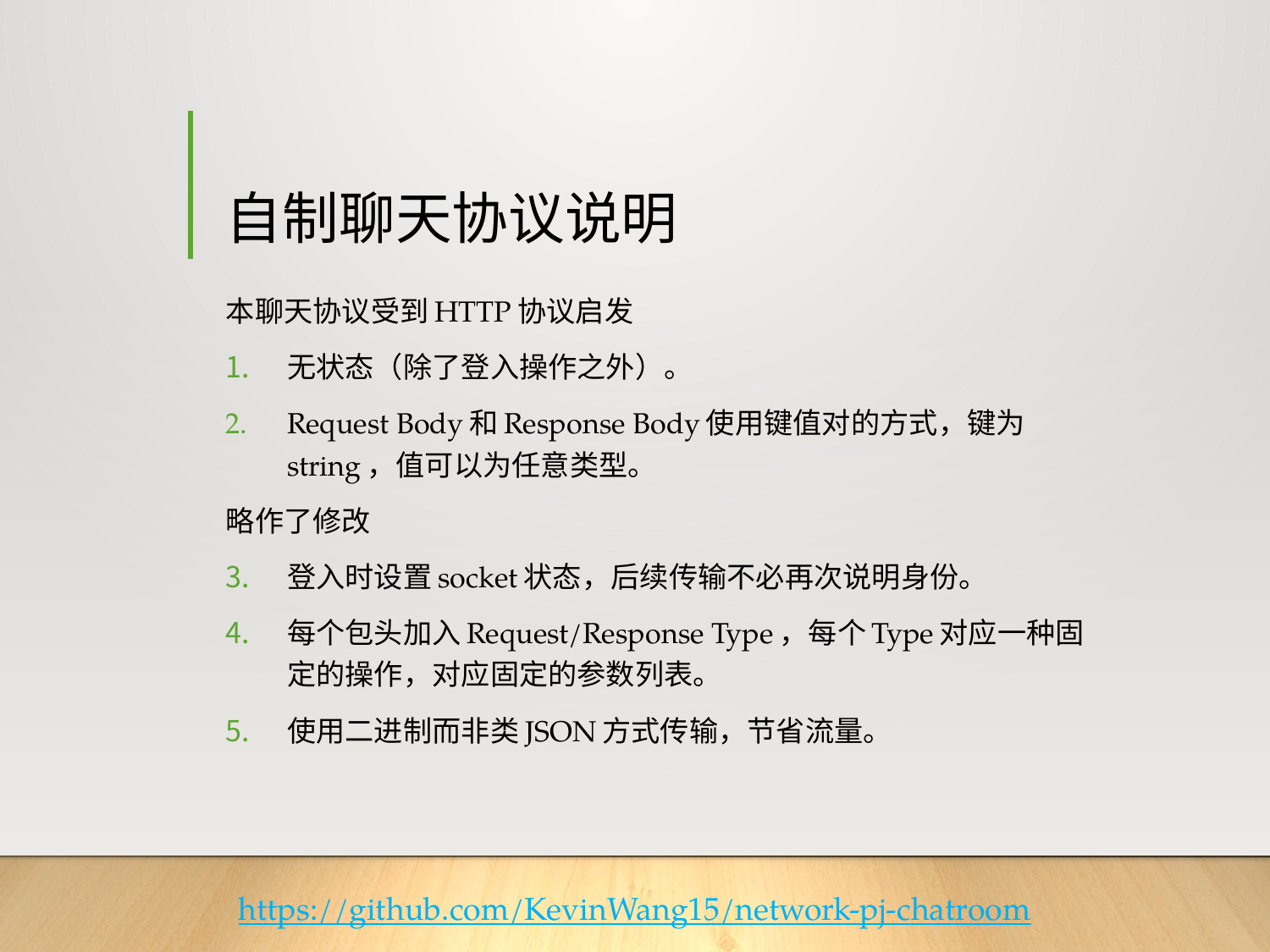

# 自制聊天协议说明
本聊天协议受到HTTP协议启发
无状态（除了登入操作之外）。
Request Body和Response Body使用键值对的方式，键为string，值可以为任意类型。
略作了修改
登入时设置socket状态，后续传输不必再次说明身份。
每个包头加入Request/Response Type，每个Type对应一种固定的操作，对应固定的参数列表。
使用二进制而非类JSON方式传输，节省流量。
https://github.com/KevinWang15/network-pj-chatroom